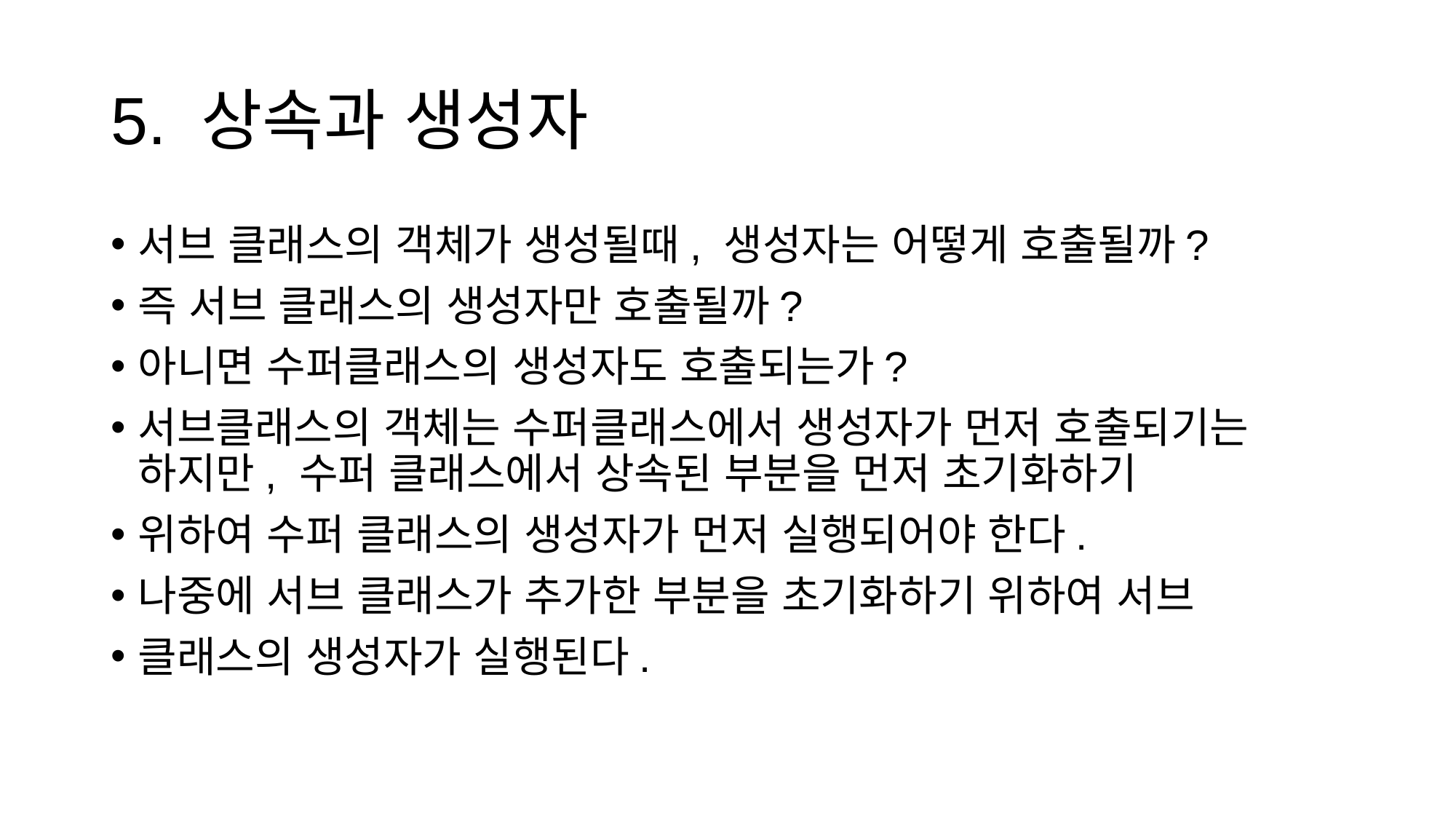

# 5. 상속과 생성자
서브 클래스의 객체가 생성될때, 생성자는 어떻게 호출될까?
즉 서브 클래스의 생성자만 호출될까?
아니면 수퍼클래스의 생성자도 호출되는가?
서브클래스의 객체는 수퍼클래스에서 생성자가 먼저 호출되기는 하지만, 수퍼 클래스에서 상속된 부분을 먼저 초기화하기
위하여 수퍼 클래스의 생성자가 먼저 실행되어야 한다.
나중에 서브 클래스가 추가한 부분을 초기화하기 위하여 서브
클래스의 생성자가 실행된다.